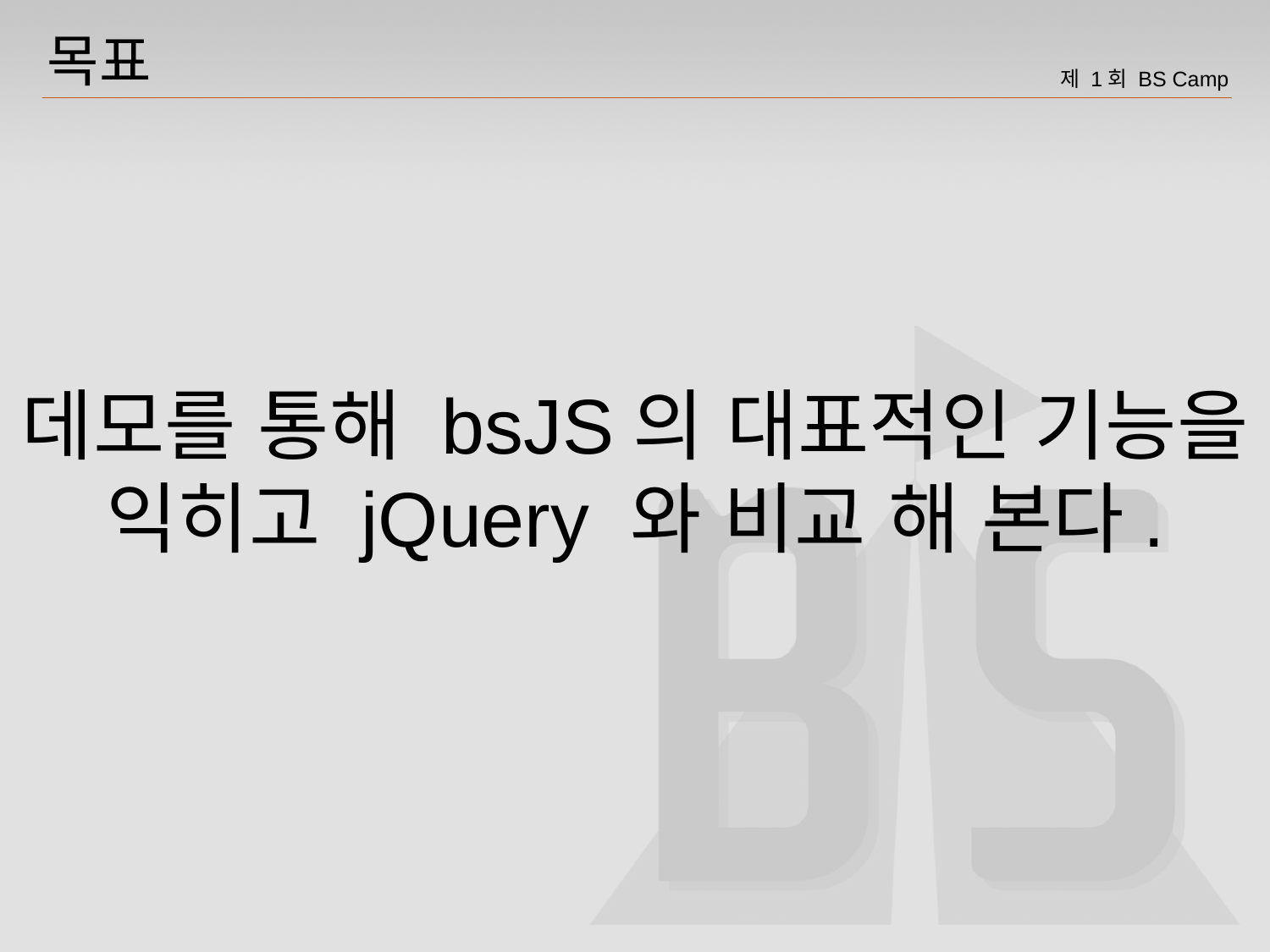

# 목표
데모를 통해 bsJS의 대표적인 기능을
익히고 jQuery 와 비교 해 본다.